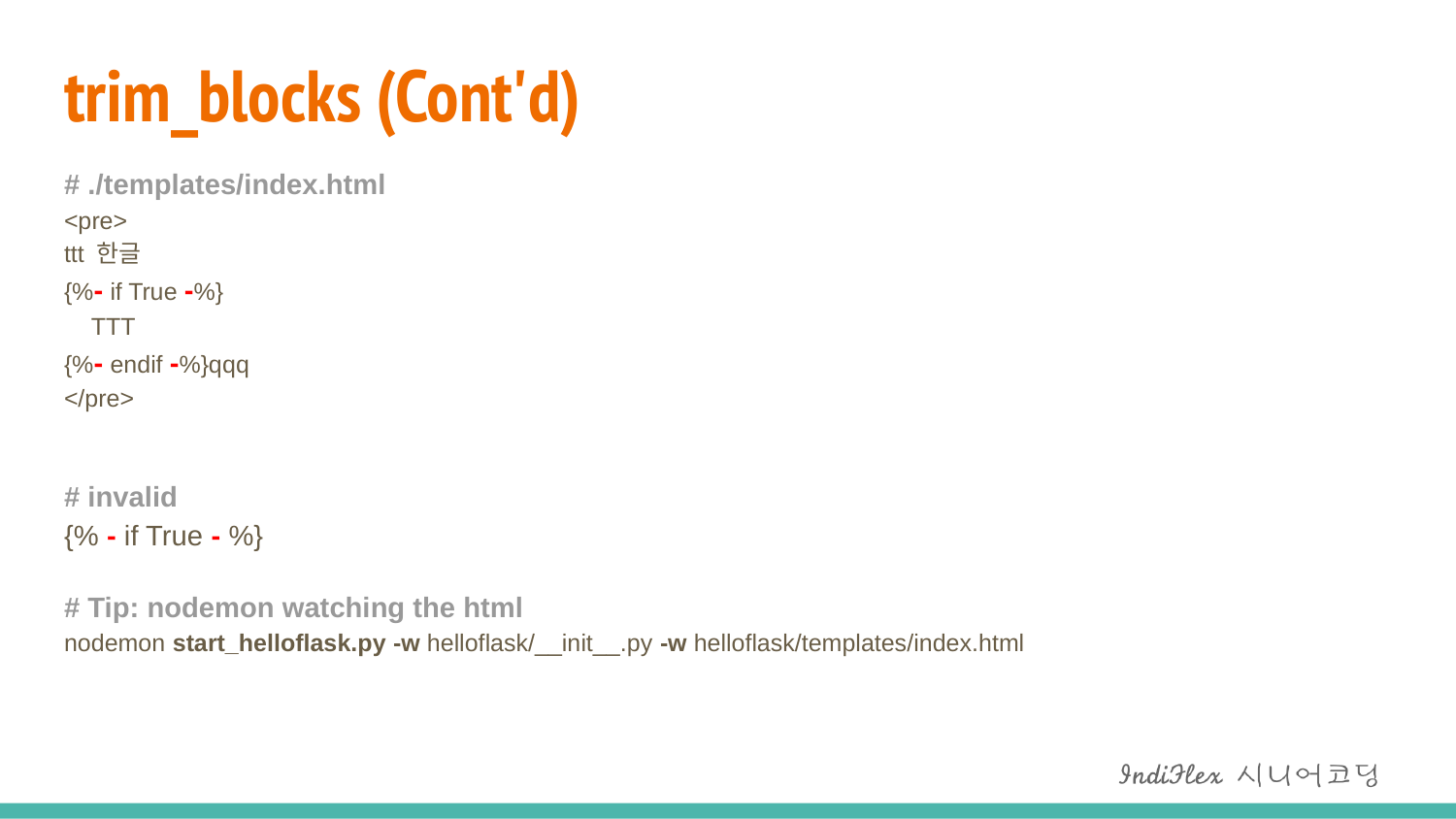

# trim_blocks (Cont'd)
# ./templates/index.html <pre> ttt 한글 {%- if True -%} TTT {%- endif -%}qqq </pre>
# invalid {% - if True - %}
# Tip: nodemon watching the html nodemon start_helloflask.py -w helloflask/__init__.py -w helloflask/templates/index.html